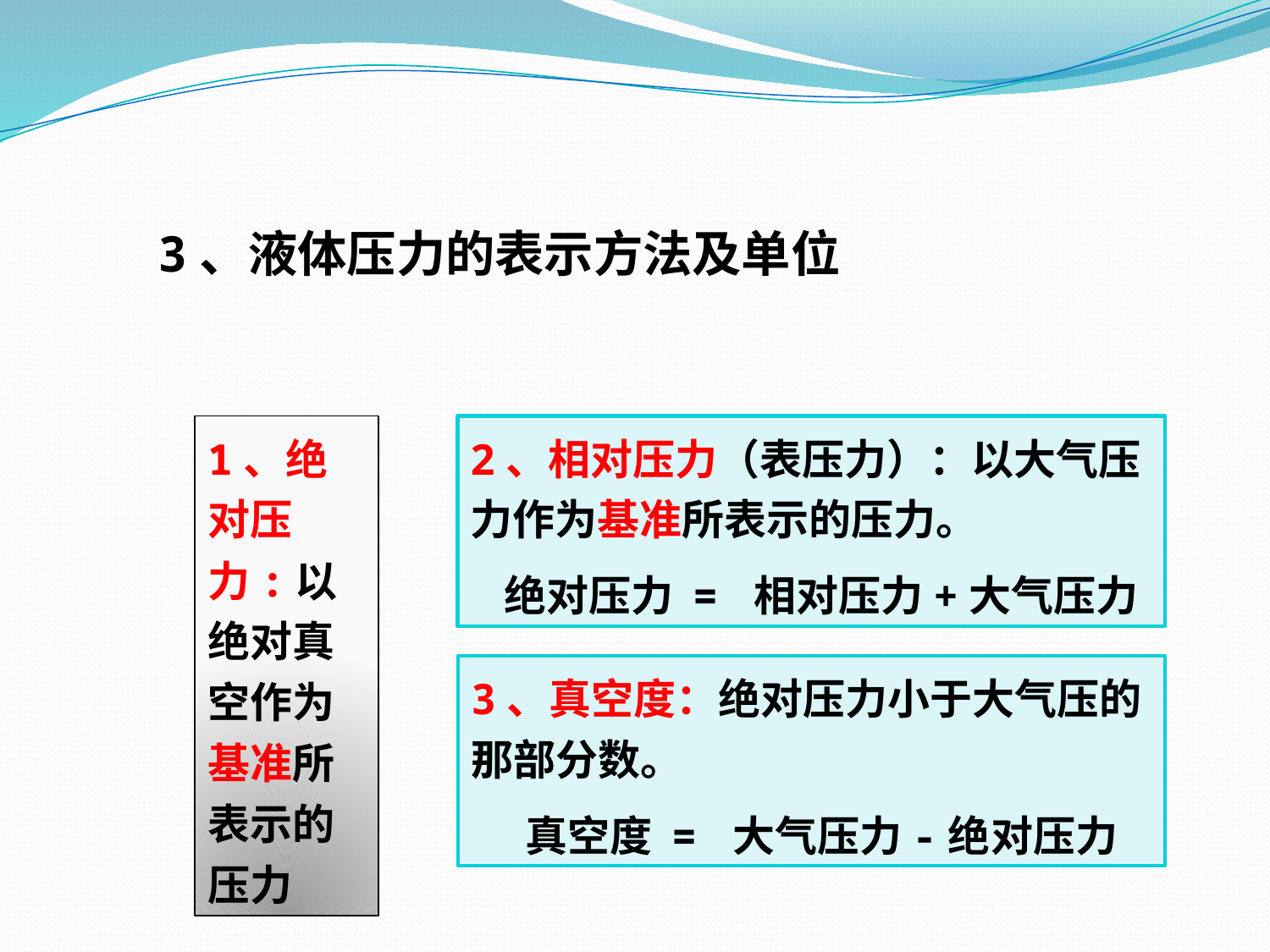

3、液体压力的表示方法及单位
1、绝对压力:以绝对真空作为基准所表示的压力
2、相对压力（表压力）：以大气压力作为基准所表示的压力。
 绝对压力 = 相对压力+大气压力
3、真空度：绝对压力小于大气压的那部分数。
  真空度 = 大气压力-绝对压力